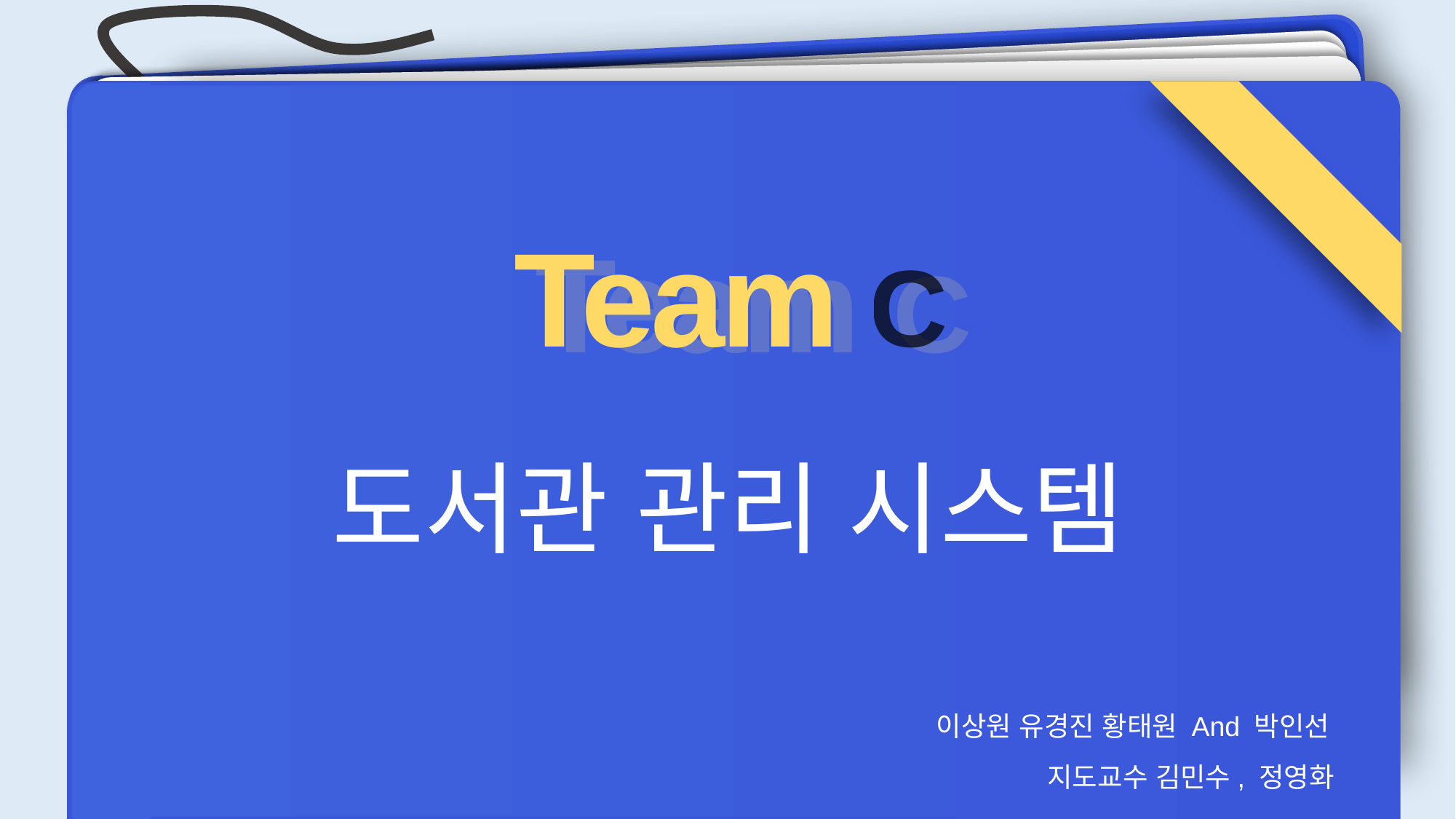

Team C
Team C
도서관 관리 시스템
이상원 유경진 황태원 And 박인선
지도교수 김민수, 정영화